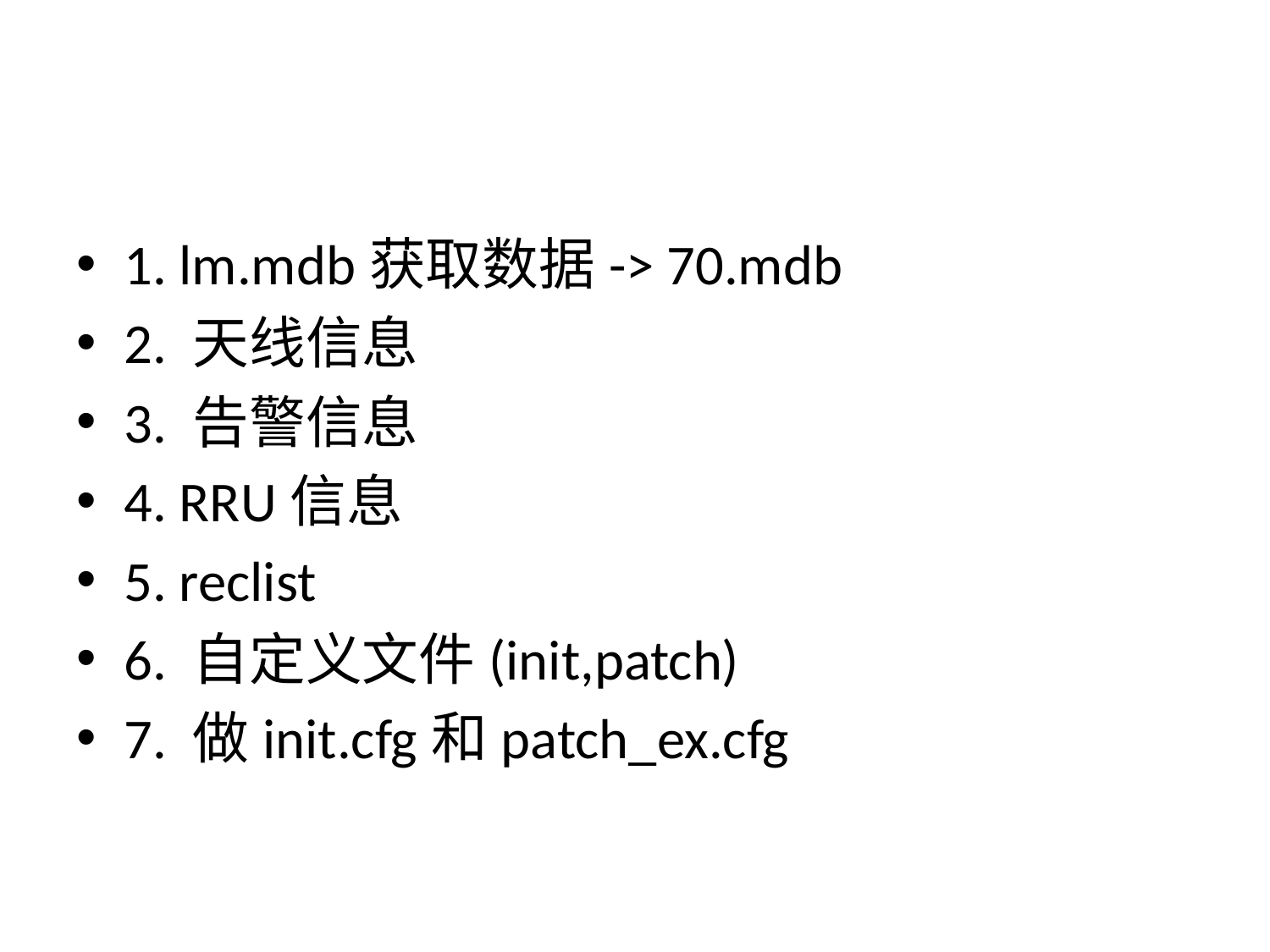

#
1. lm.mdb获取数据-> 70.mdb
2. 天线信息
3. 告警信息
4. RRU信息
5. reclist
6. 自定义文件(init,patch)
7. 做init.cfg和patch_ex.cfg